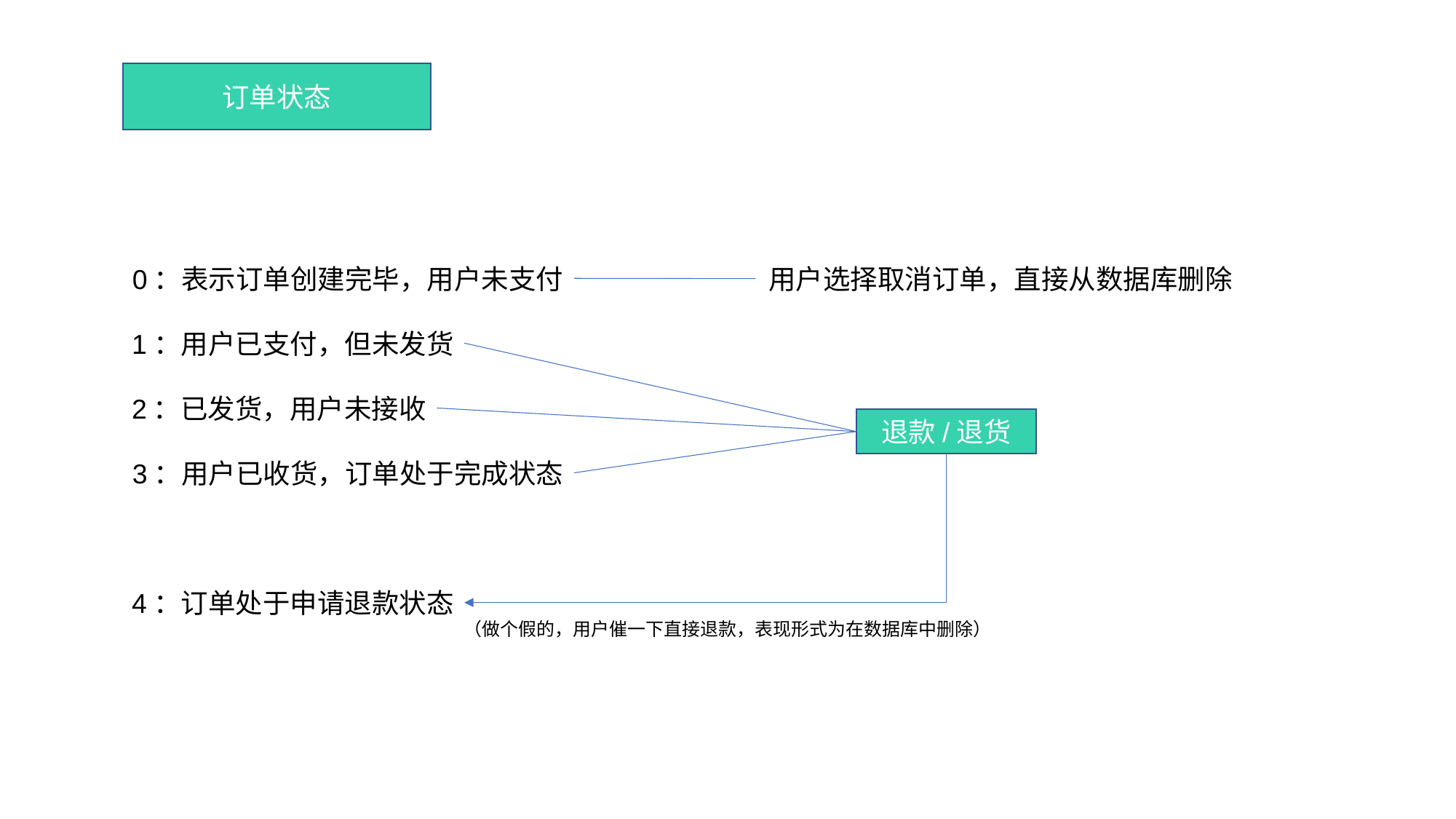

订单状态
0：表示订单创建完毕，用户未支付
用户选择取消订单，直接从数据库删除
1：用户已支付，但未发货
2：已发货，用户未接收
退款/退货
3：用户已收货，订单处于完成状态
4：订单处于申请退款状态
（做个假的，用户催一下直接退款，表现形式为在数据库中删除）